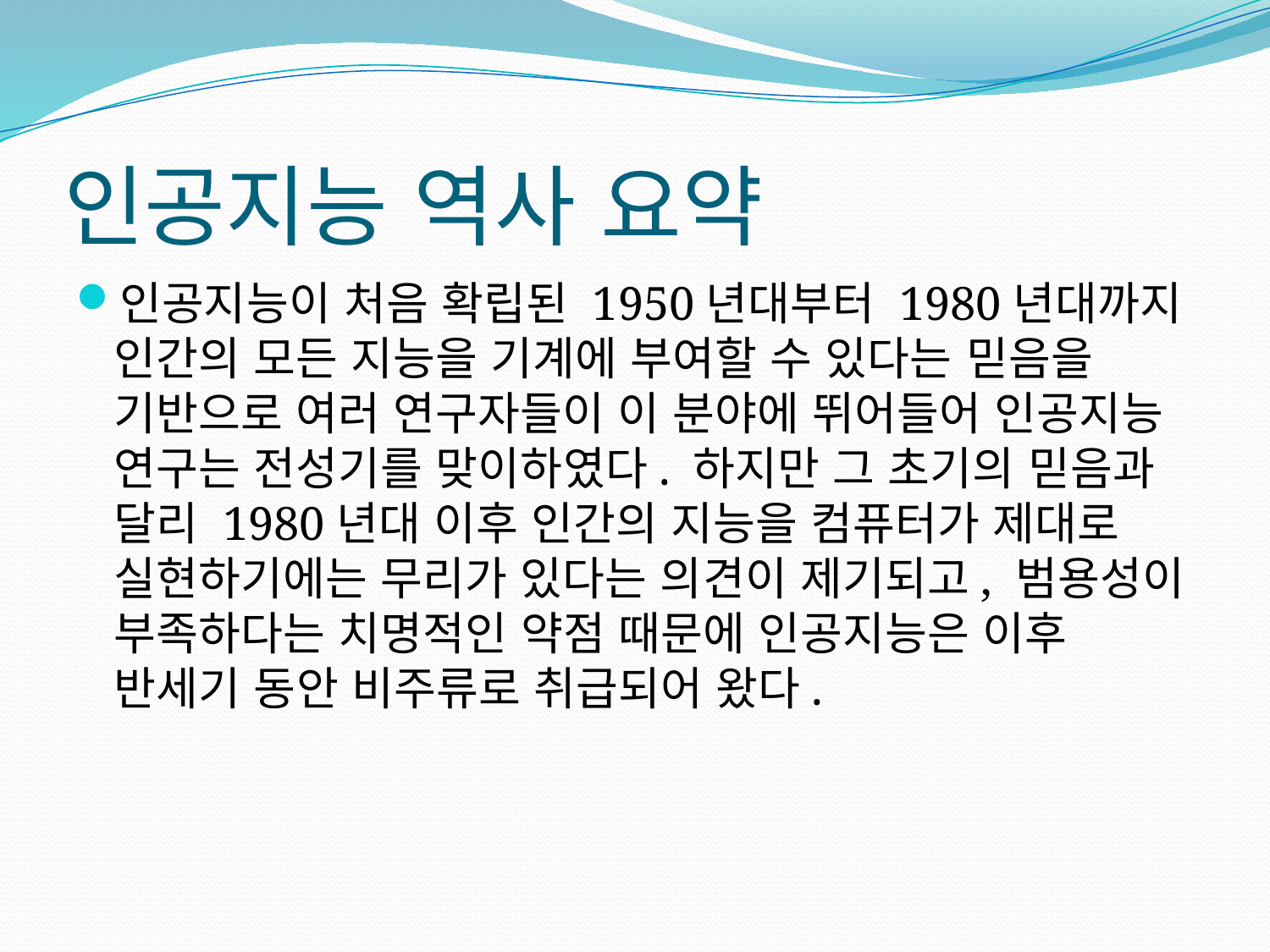

# 인공지능 역사 요약
인공지능이 처음 확립된 1950년대부터 1980년대까지 인간의 모든 지능을 기계에 부여할 수 있다는 믿음을 기반으로 여러 연구자들이 이 분야에 뛰어들어 인공지능 연구는 전성기를 맞이하였다. 하지만 그 초기의 믿음과 달리 1980년대 이후 인간의 지능을 컴퓨터가 제대로 실현하기에는 무리가 있다는 의견이 제기되고, 범용성이 부족하다는 치명적인 약점 때문에 인공지능은 이후 반세기 동안 비주류로 취급되어 왔다.